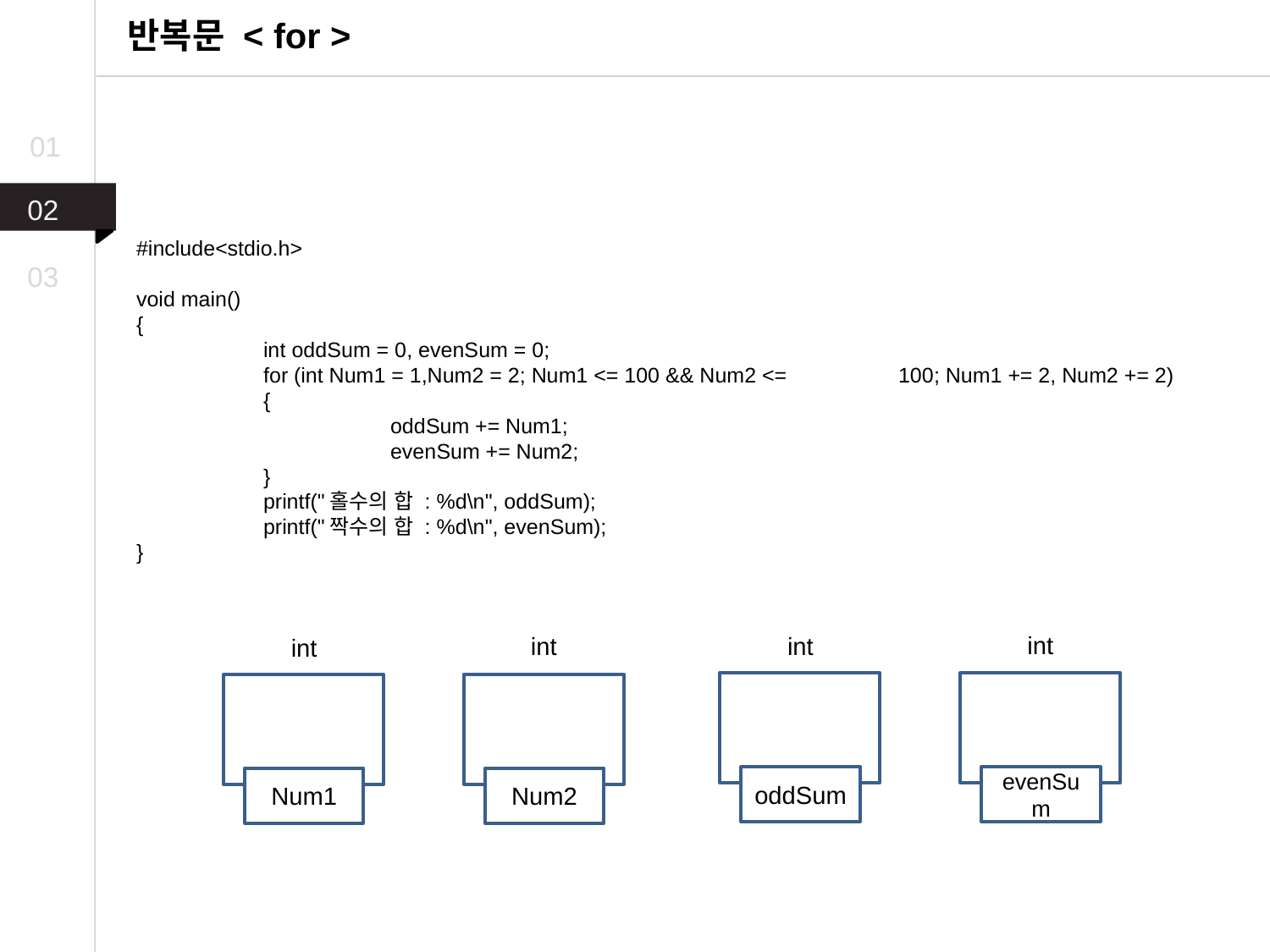

반복문 < for >
01

02
#include<stdio.h>

void main()
{
	int oddSum = 0, evenSum = 0;
	for (int Num1 = 1,Num2 = 2; Num1 <= 100 && Num2 <= 	100; Num1 += 2, Num2 += 2)
	{
		oddSum += Num1;
		evenSum += Num2;
	}
	printf("홀수의 합 : %d\n", oddSum);
	printf("짝수의 합 : %d\n", evenSum);
}

03
int
int
int
int

oddSum
evenSum
Num1
Num2